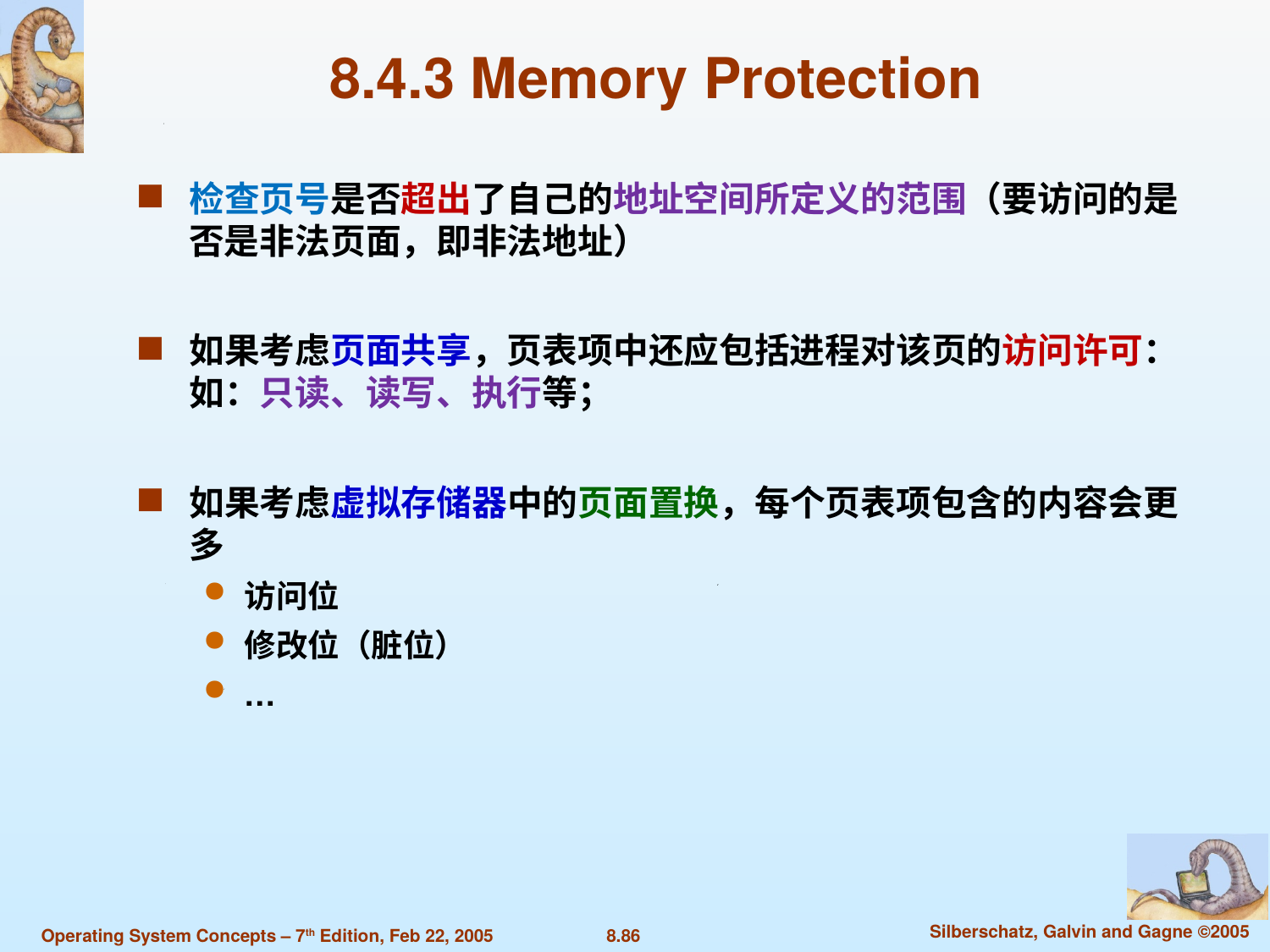

8.4.3 Memory Protection
检查页号是否超出了自己的地址空间所定义的范围（要访问的是否是非法页面，即非法地址）

如果考虑页面共享，页表项中还应包括进程对该页的访问许可：如：只读、读写、执行等；

如果考虑虚拟存储器中的页面置换，每个页表项包含的内容会更多
访问位
修改位（脏位）
…